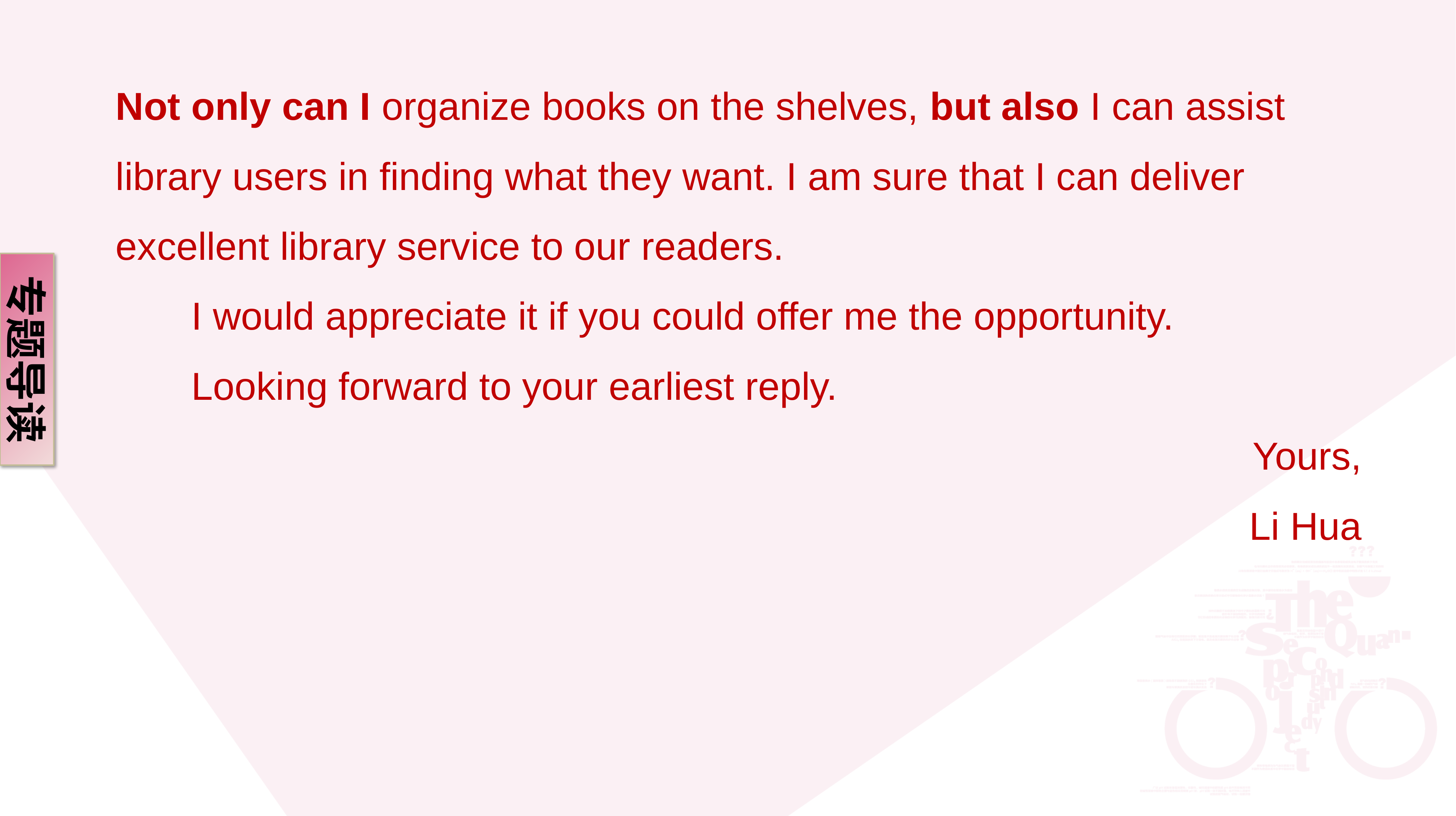

Not only can I organize books on the shelves, but also I can assist library users in finding what they want. I am sure that I can deliver excellent library service to our readers.
       I would appreciate it if you could offer me the opportunity.
       Looking forward to your earliest reply.
Yours,
Li Hua
专题导读